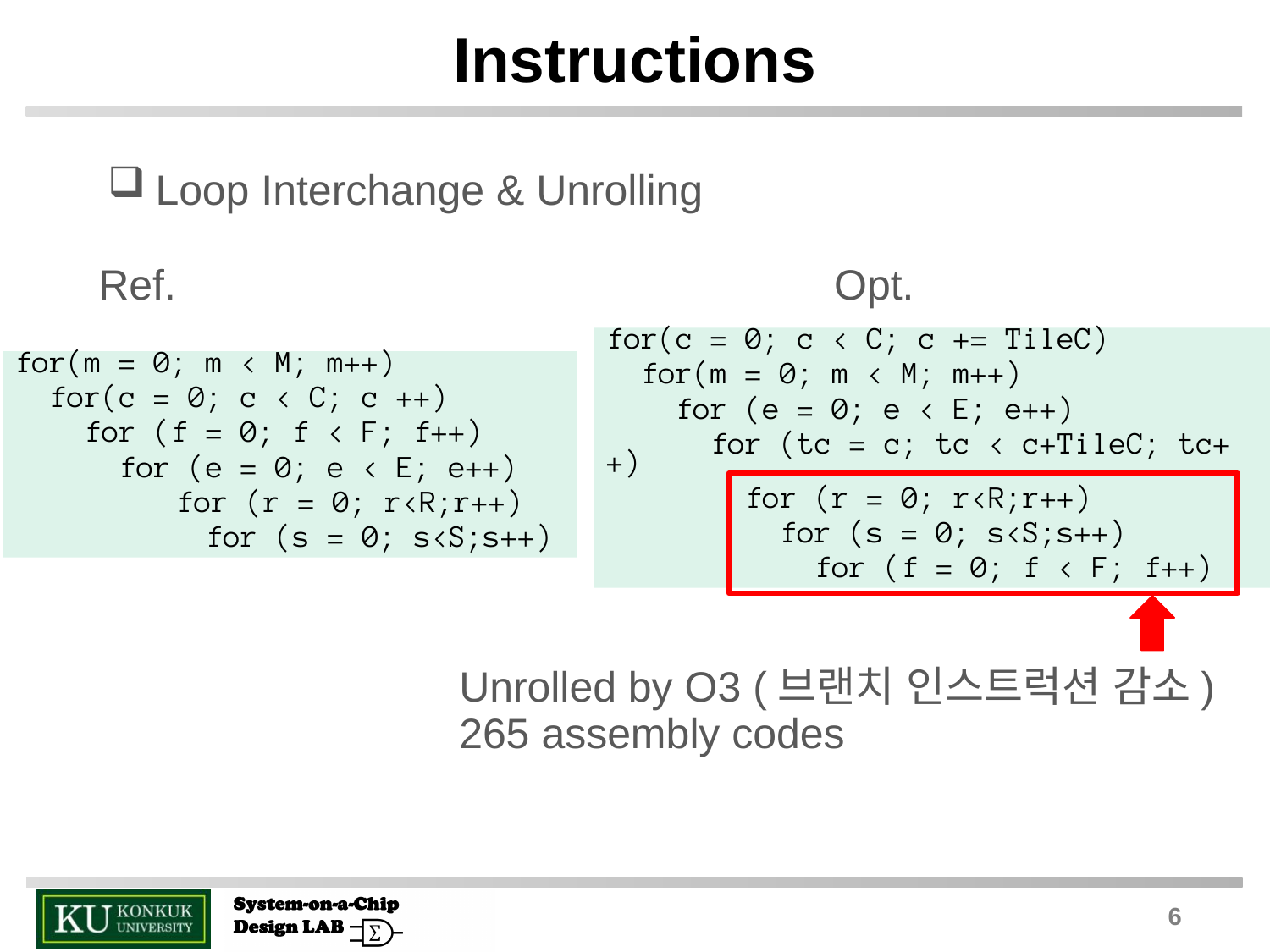

# Instructions
Loop Interchange & Unrolling

Ref.
Opt.
for(c = 0; c < C; c += TileC)
  for(m = 0; m < M; m++)
    for (e = 0; e < E; e++)
      for (tc = c; tc < c+TileC; tc++)
        for (r = 0; r<R;r++)
          for (s = 0; s<S;s++)
            for (f = 0; f < F; f++)
for(m = 0; m < M; m++)
  for(c = 0; c < C; c ++)
    for (f = 0; f < F; f++)
      for (e = 0; e < E; e++)
	  for (r = 0; r<R;r++)
           for (s = 0; s<S;s++)

Unrolled by O3 (브랜치 인스트럭션 감소)
265 assembly codes
6